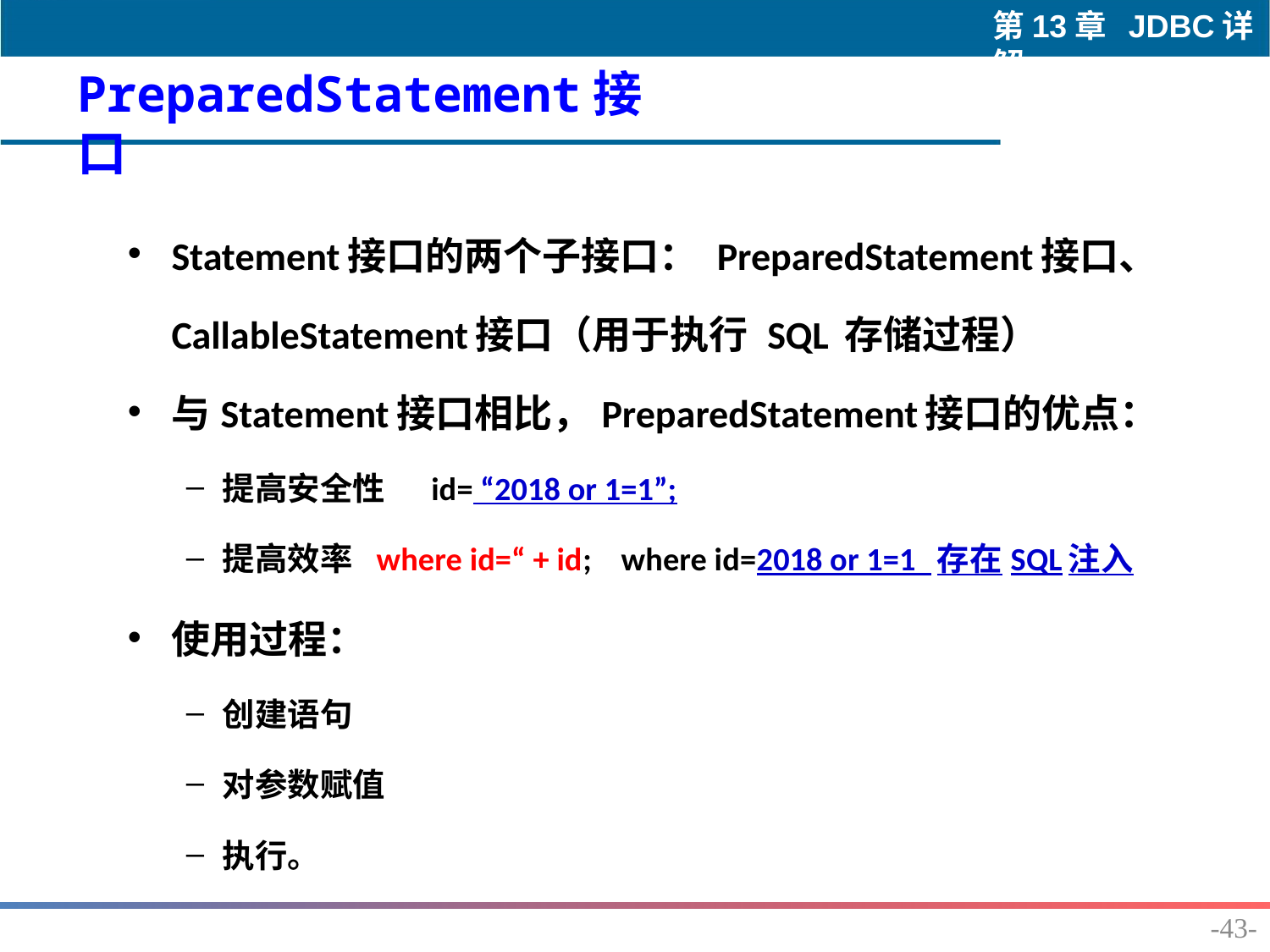

PreparedStatement接口

Statement接口的两个子接口： PreparedStatement接口、 CallableStatement接口（用于执行 SQL 存储过程）
与Statement接口相比，PreparedStatement接口的优点：
提高安全性     id= “2018 or 1=1”;
提高效率  where id=“ + id;    where id=2018 or 1=1  存在SQL注入
使用过程：
创建语句
对参数赋值
执行。

-43-